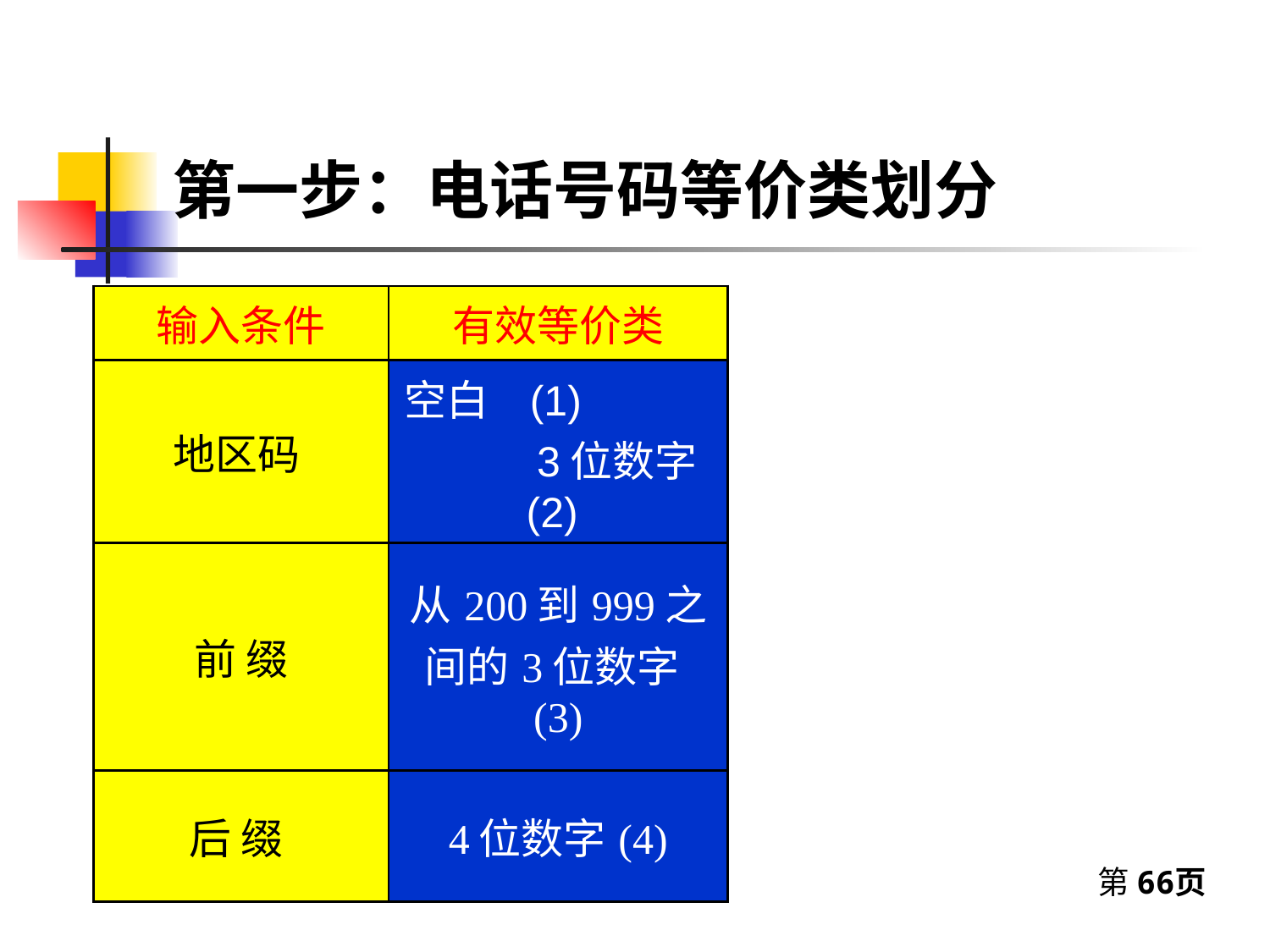

# 第一步：电话号码等价类划分
| 输入条件 | 有效等价类 |  |
| --- | --- | --- |
| 地区码 | 空白 (1) 3位数字(2) |  |
|  |  |  |
|  |  |  |
| 前 缀 | 从200到999之间的3位数字(3) |  |
|  |  |  |
|  |  |  |
|  |  |  |
|  |  |  |
| 后 缀 | 4位数字(4) |  |
|  |  |  |
|  |  |  |